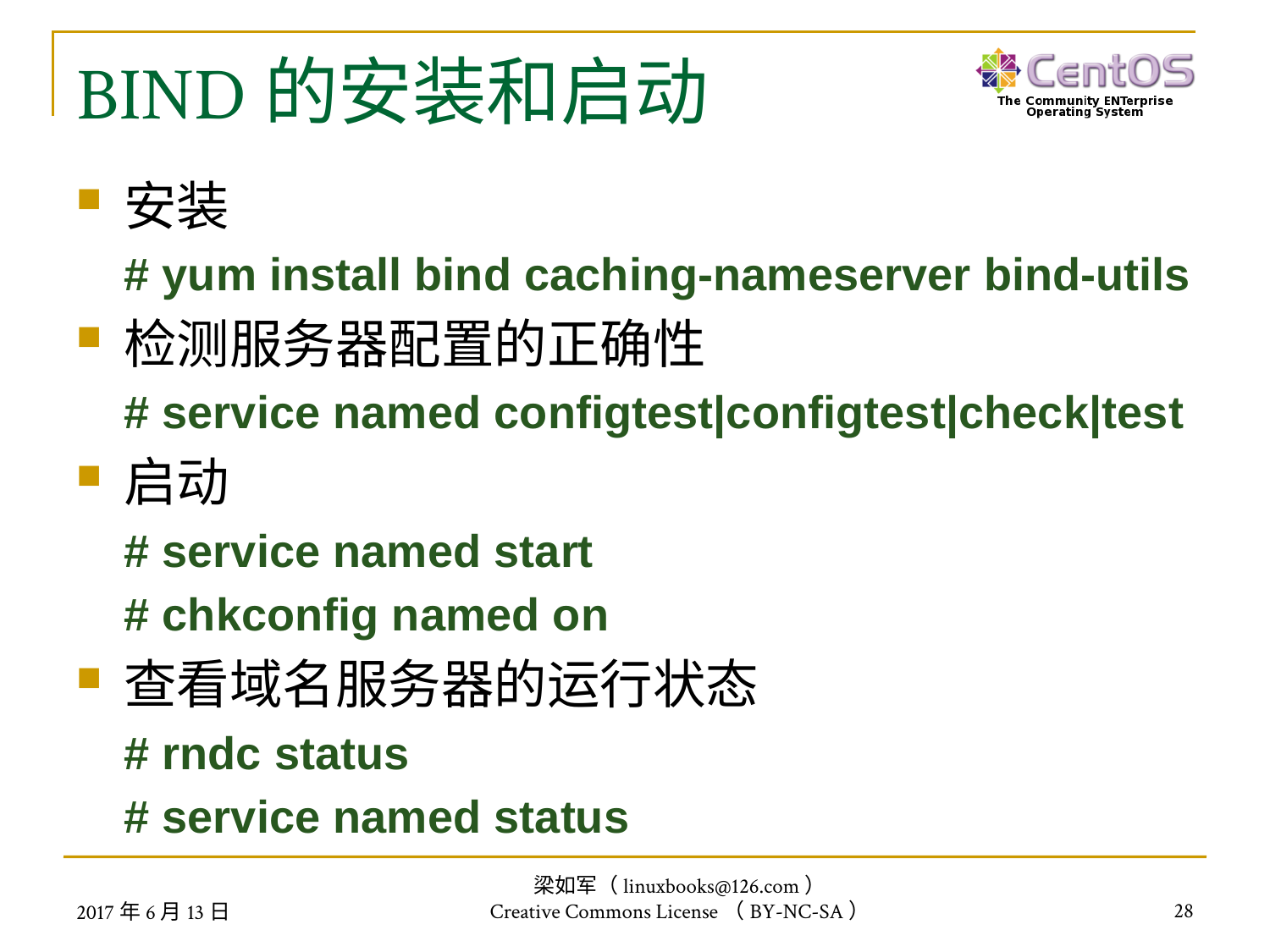

# BIND的安装和启动
安装
# yum install bind caching-nameserver bind-utils
检测服务器配置的正确性
# service named configtest|configtest|check|test
启动
# service named start
# chkconfig named on
查看域名服务器的运行状态
# rndc status
# service named status
梁如军（linuxbooks@126.com）
Creative Commons License（BY-NC-SA）
2017年6月13日
28